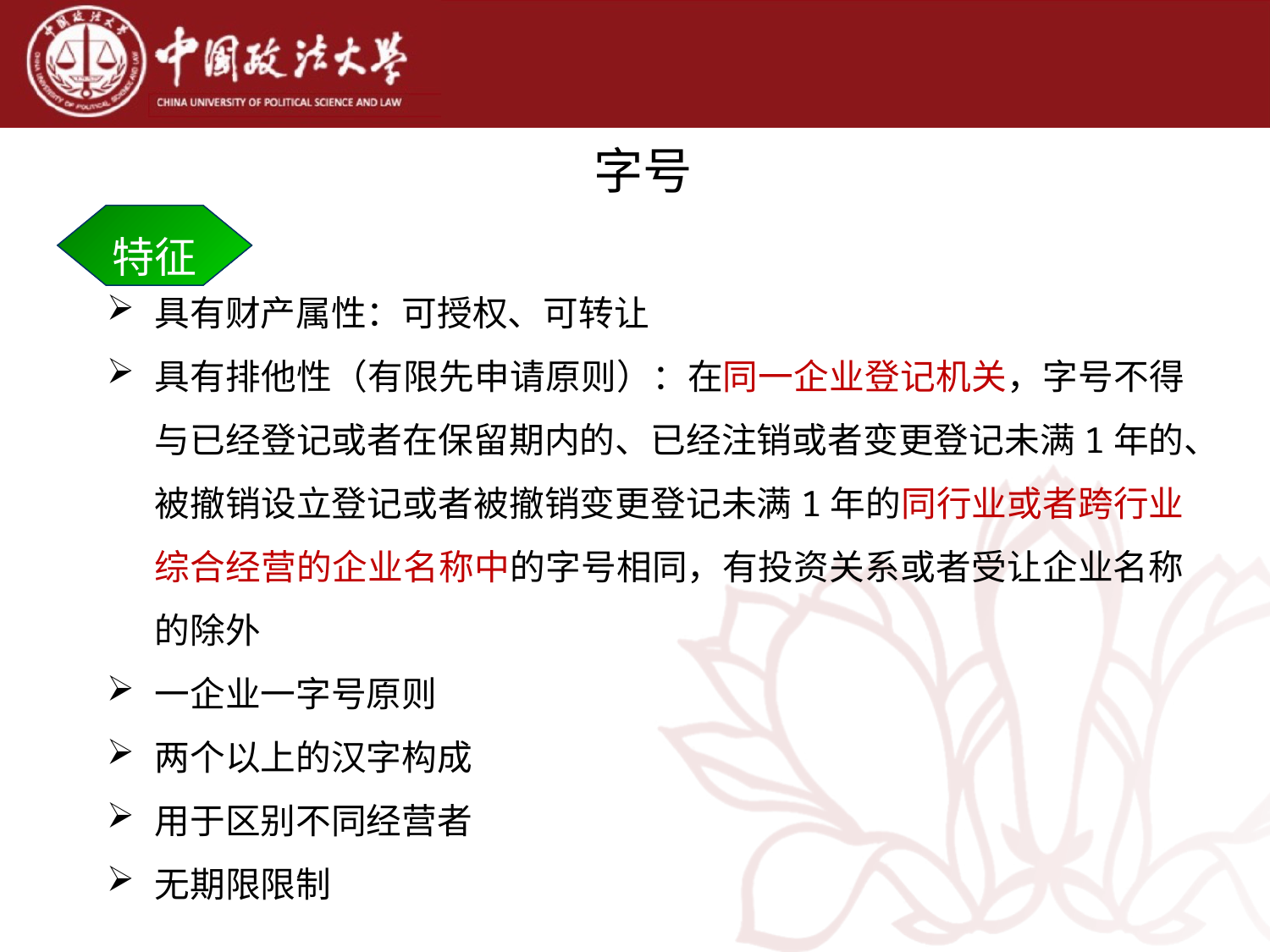

字号
特征
具有财产属性：可授权、可转让
具有排他性（有限先申请原则）：在同一企业登记机关，字号不得与已经登记或者在保留期内的、已经注销或者变更登记未满1年的、被撤销设立登记或者被撤销变更登记未满1年的同行业或者跨行业综合经营的企业名称中的字号相同，有投资关系或者受让企业名称的除外
一企业一字号原则
两个以上的汉字构成
用于区别不同经营者
无期限限制
复制权